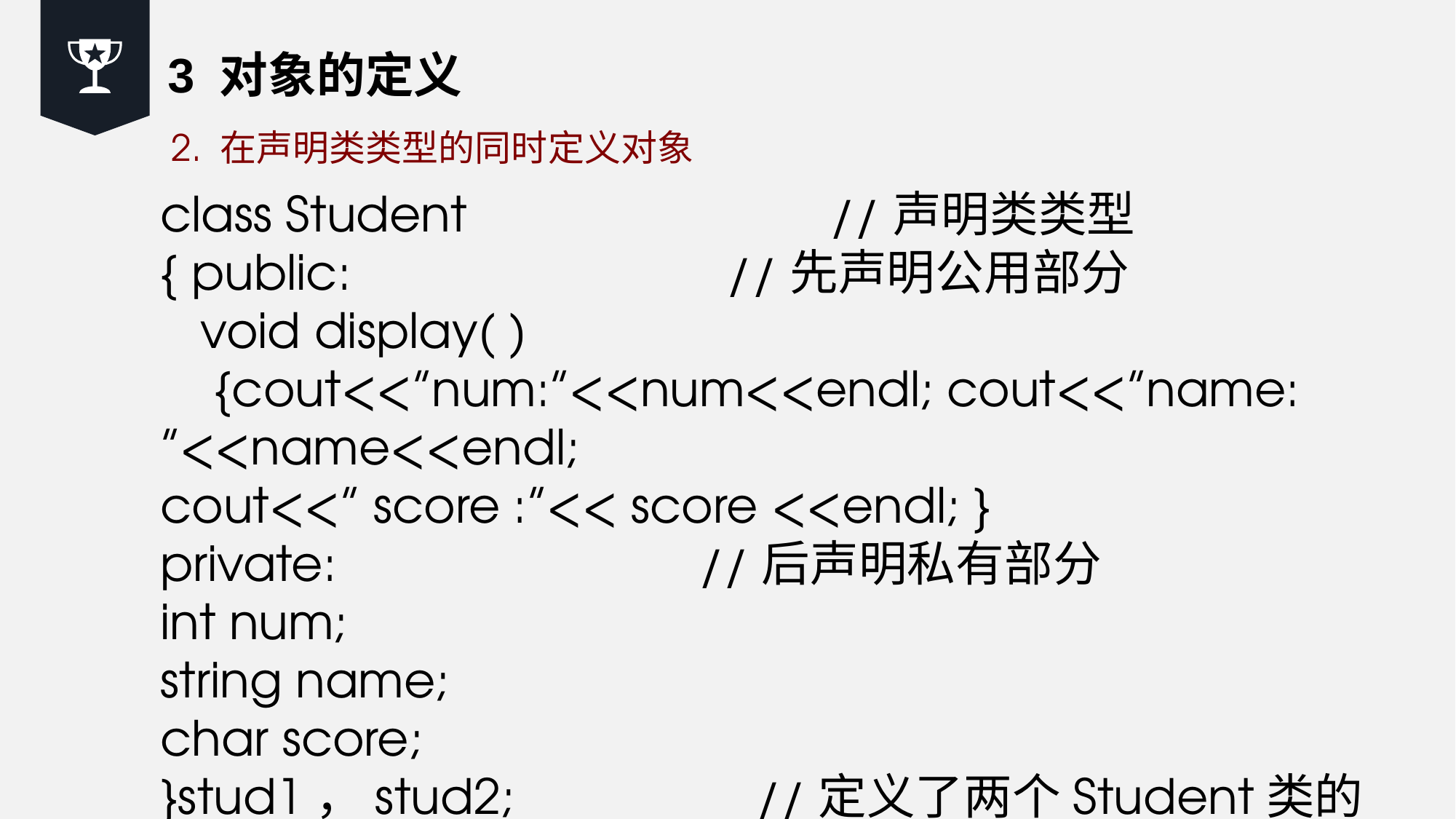

3 对象的定义
2. 在声明类类型的同时定义对象
class Student                           //声明类类型
{ public:                            //先声明公用部分
   void display( )
    {cout<<″num:″<<num<<endl; cout<<″name:″<<name<<endl;
cout<<″ score :″<< score <<endl; }
private:                           //后声明私有部分
int num;
string name;
char score;
}stud1，stud2;                  //定义了两个Student类的对象
在定义Student类的同时，定义了两个Student 类的对象。